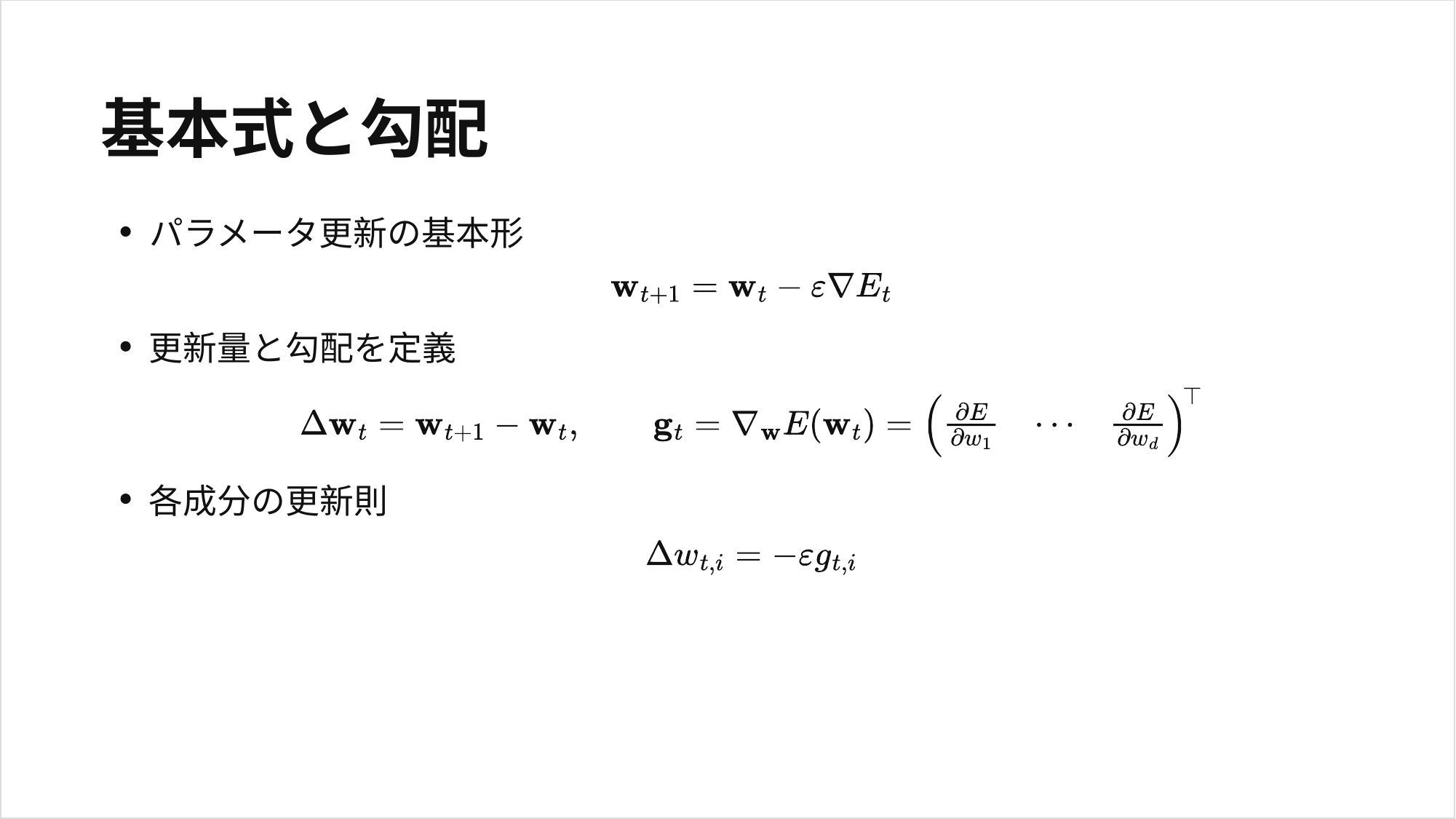

基本式と勾配
パラメータ更新の基本形

更新量と勾配を定義

各成分の更新則